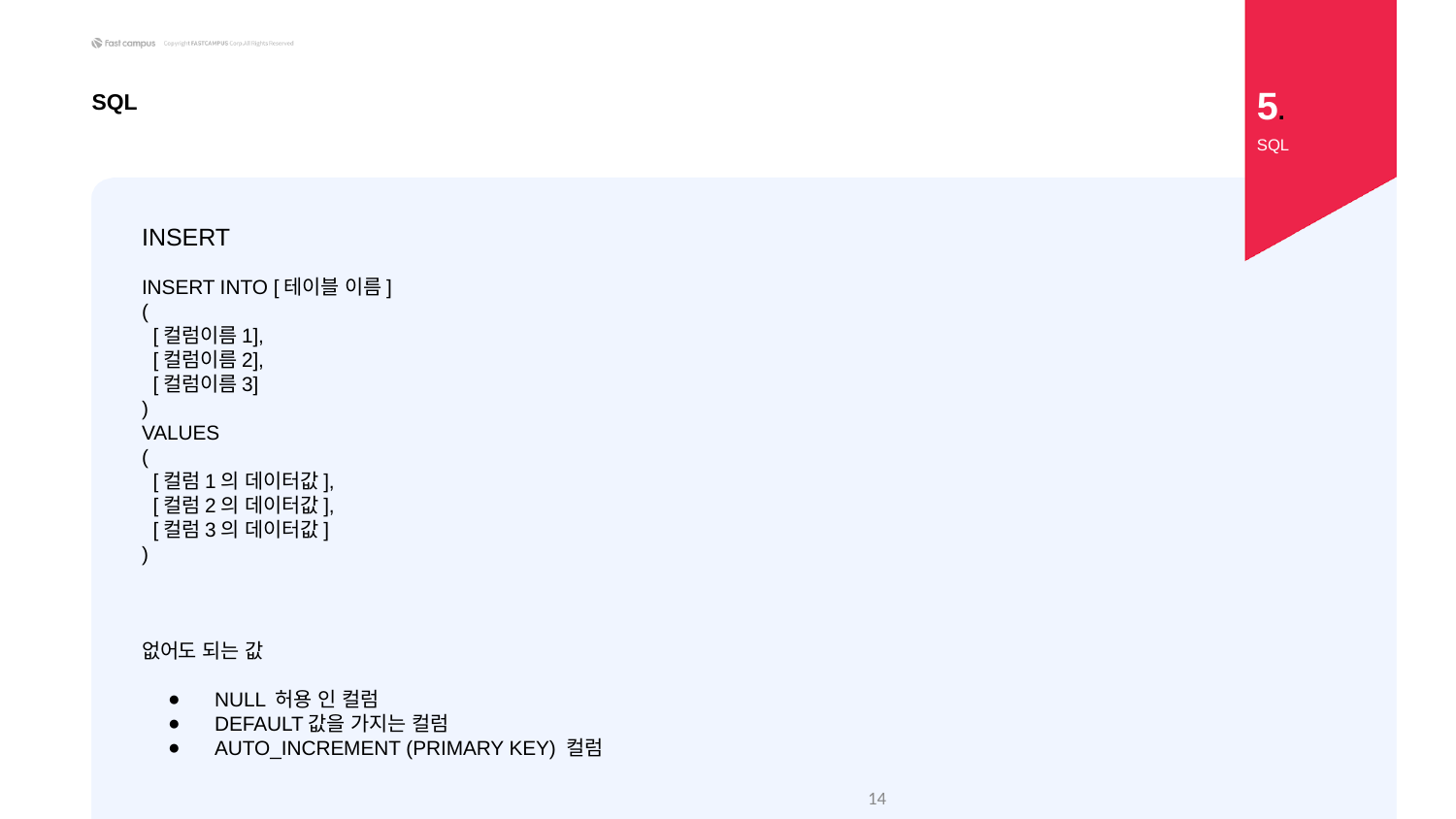

5.
SQL
SQL
INSERT
INSERT INTO [테이블 이름]
(
  [컬럼이름1],
  [컬럼이름2],
  [컬럼이름3]
)
VALUES
(
  [컬럼1의 데이터값],
  [컬럼2의 데이터값],
  [컬럼3의 데이터값]
)

없어도 되는 값
NULL 허용 인 컬럼
DEFAULT값을 가지는 컬럼
AUTO_INCREMENT (PRIMARY KEY) 컬럼
14